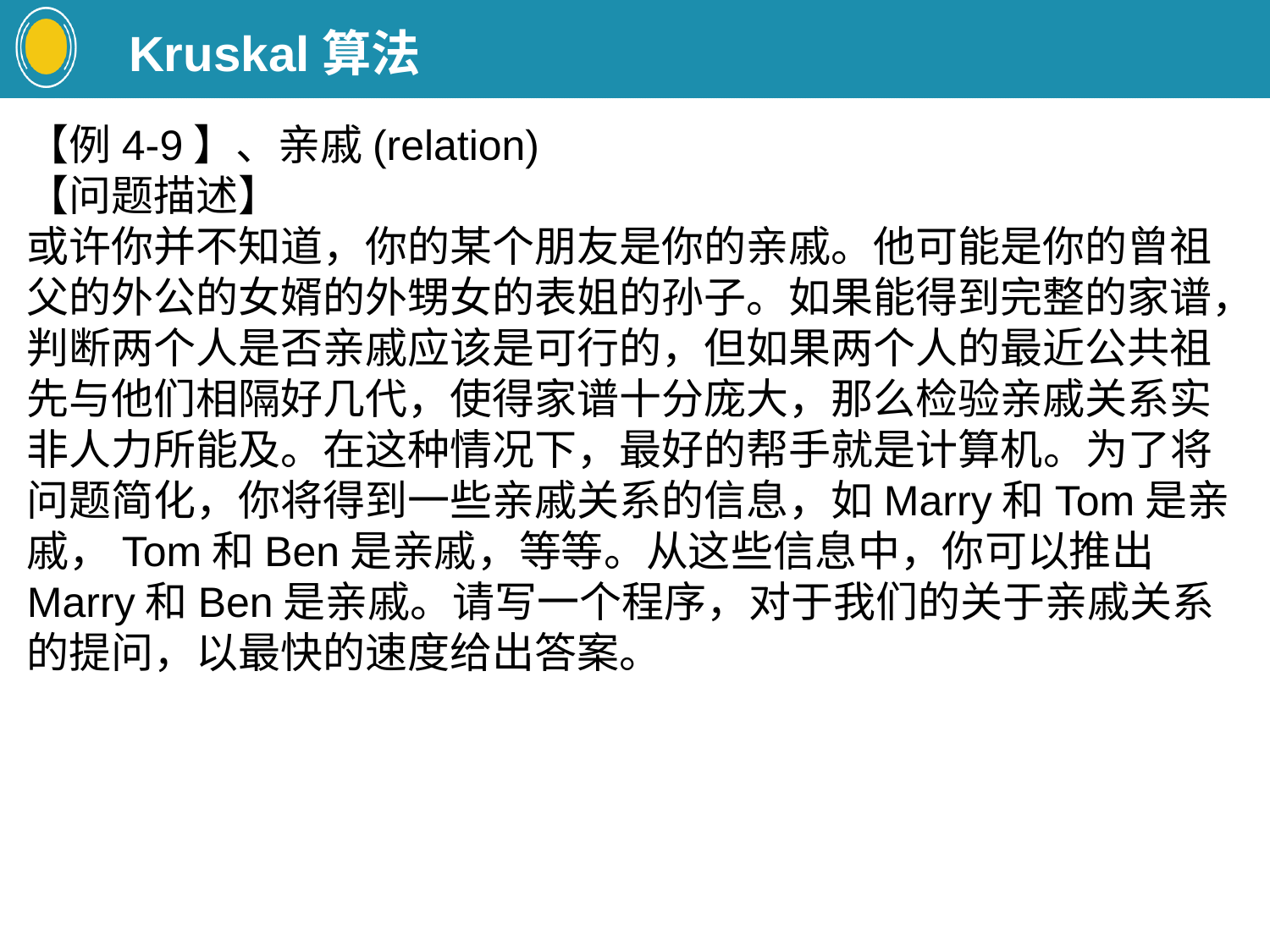

Kruskal算法
【例4-9】、亲戚(relation)
【问题描述】
或许你并不知道，你的某个朋友是你的亲戚。他可能是你的曾祖父的外公的女婿的外甥女的表姐的孙子。如果能得到完整的家谱，判断两个人是否亲戚应该是可行的，但如果两个人的最近公共祖先与他们相隔好几代，使得家谱十分庞大，那么检验亲戚关系实非人力所能及。在这种情况下，最好的帮手就是计算机。为了将问题简化，你将得到一些亲戚关系的信息，如Marry和Tom是亲戚，Tom和Ben是亲戚，等等。从这些信息中，你可以推出Marry和Ben是亲戚。请写一个程序，对于我们的关于亲戚关系的提问，以最快的速度给出答案。